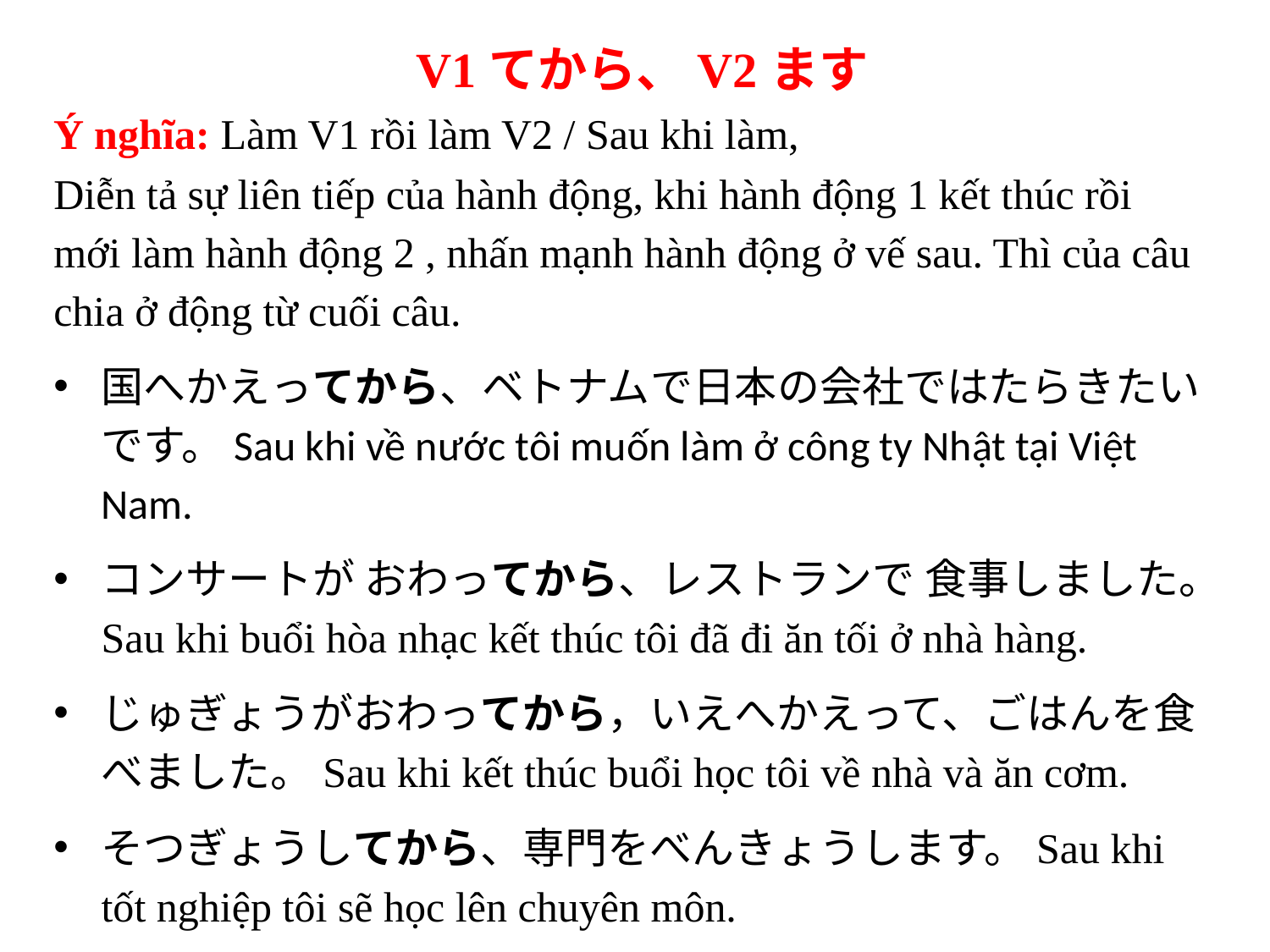

V1てから、V2ます
Ý nghĩa: Làm V1 rồi làm V2 / Sau khi làm,
Diễn tả sự liên tiếp của hành động, khi hành động 1 kết thúc rồi mới làm hành động 2 , nhấn mạnh hành động ở vế sau. Thì của câu chia ở động từ cuối câu.
国へかえってから、ベトナムで日本の会社ではたらきたいです。Sau khi về nước tôi muốn làm ở công ty Nhật tại Việt Nam.
コンサートが おわってから、レストランで 食事しました。Sau khi buổi hòa nhạc kết thúc tôi đã đi ăn tối ở nhà hàng.
じゅぎょうがおわってから，いえへかえって、ごはんを食べました。Sau khi kết thúc buổi học tôi về nhà và ăn cơm.
そつぎょうしてから、専門をべんきょうします。Sau khi tốt nghiệp tôi sẽ học lên chuyên môn.